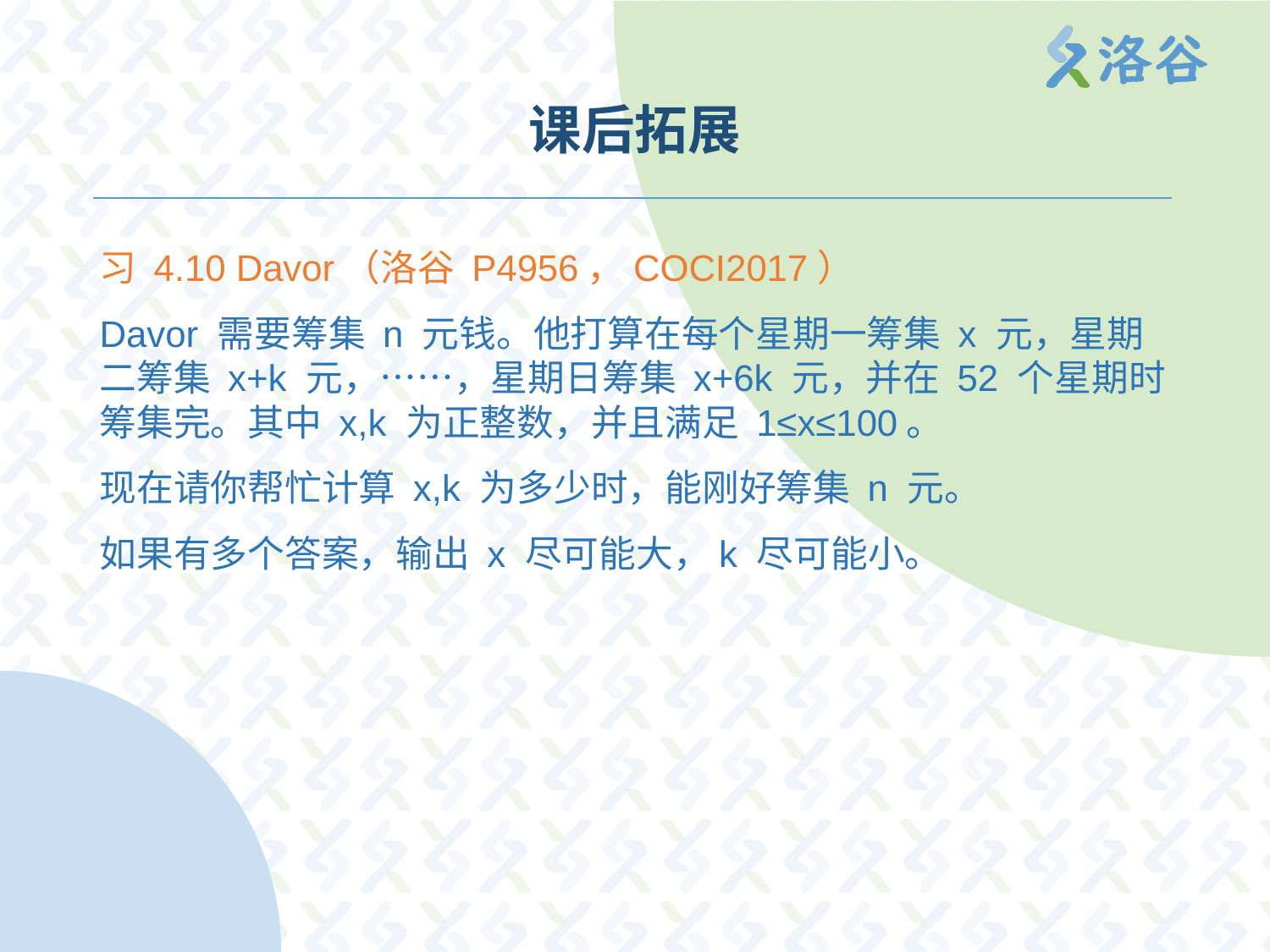

# 课后拓展
习 4.10 Davor（洛谷 P4956，COCI2017）
Davor 需要筹集 n 元钱。他打算在每个星期一筹集 x 元，星期二筹集 x+k 元，……，星期日筹集 x+6k 元，并在 52 个星期时筹集完。其中 x,k 为正整数，并且满足 1≤x≤100。
现在请你帮忙计算 x,k 为多少时，能刚好筹集 n 元。
如果有多个答案，输出 x 尽可能大，k 尽可能小。